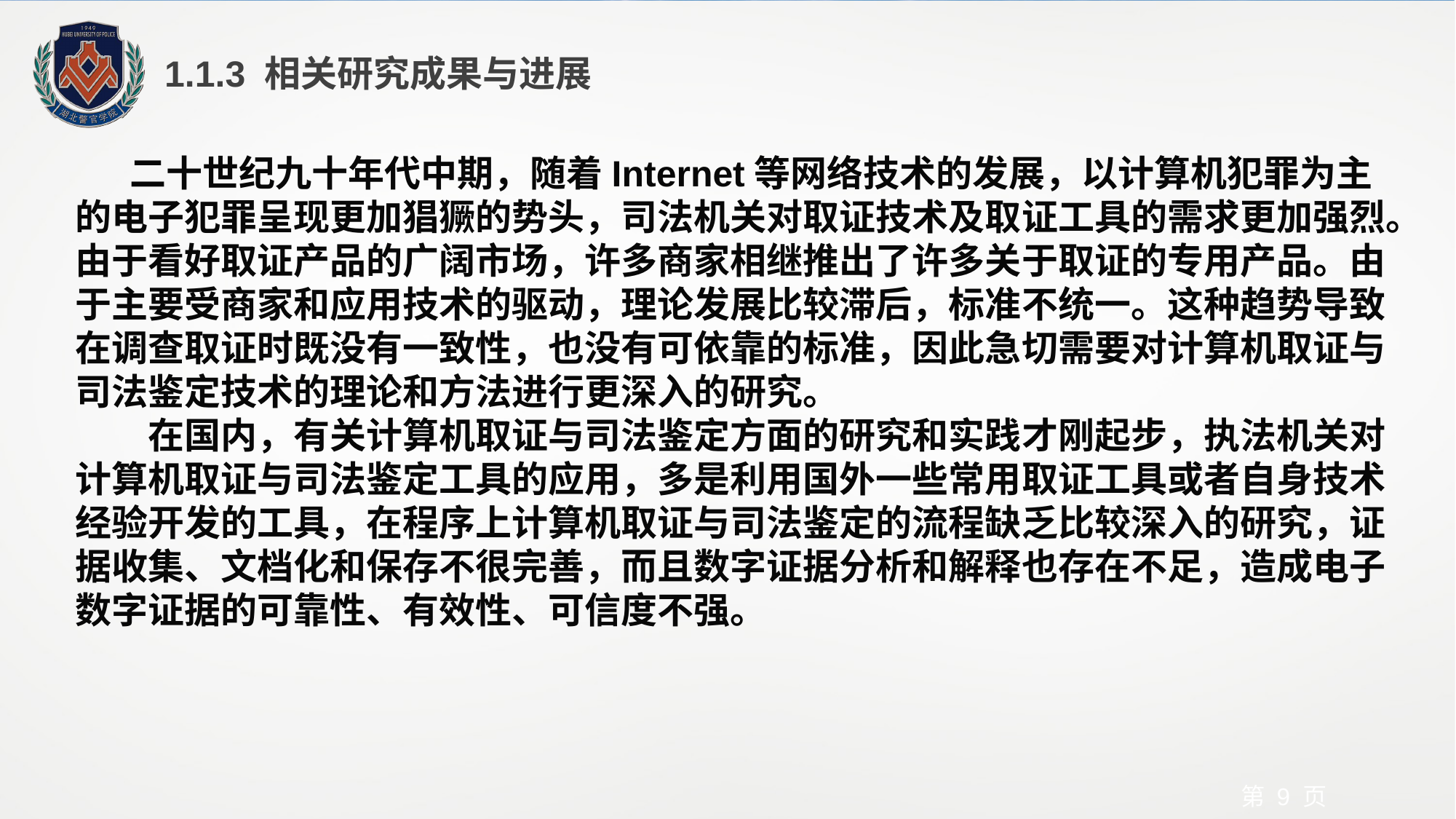

1.1.3 相关研究成果与进展
　　二十世纪九十年代中期，随着Internet等网络技术的发展，以计算机犯罪为主的电子犯罪呈现更加猖獗的势头，司法机关对取证技术及取证工具的需求更加强烈。由于看好取证产品的广阔市场，许多商家相继推出了许多关于取证的专用产品。由于主要受商家和应用技术的驱动，理论发展比较滞后，标准不统一。这种趋势导致在调查取证时既没有一致性，也没有可依靠的标准，因此急切需要对计算机取证与司法鉴定技术的理论和方法进行更深入的研究。
　　在国内，有关计算机取证与司法鉴定方面的研究和实践才刚起步，执法机关对计算机取证与司法鉴定工具的应用，多是利用国外一些常用取证工具或者自身技术经验开发的工具，在程序上计算机取证与司法鉴定的流程缺乏比较深入的研究，证据收集、文档化和保存不很完善，而且数字证据分析和解释也存在不足，造成电子数字证据的可靠性、有效性、可信度不强。